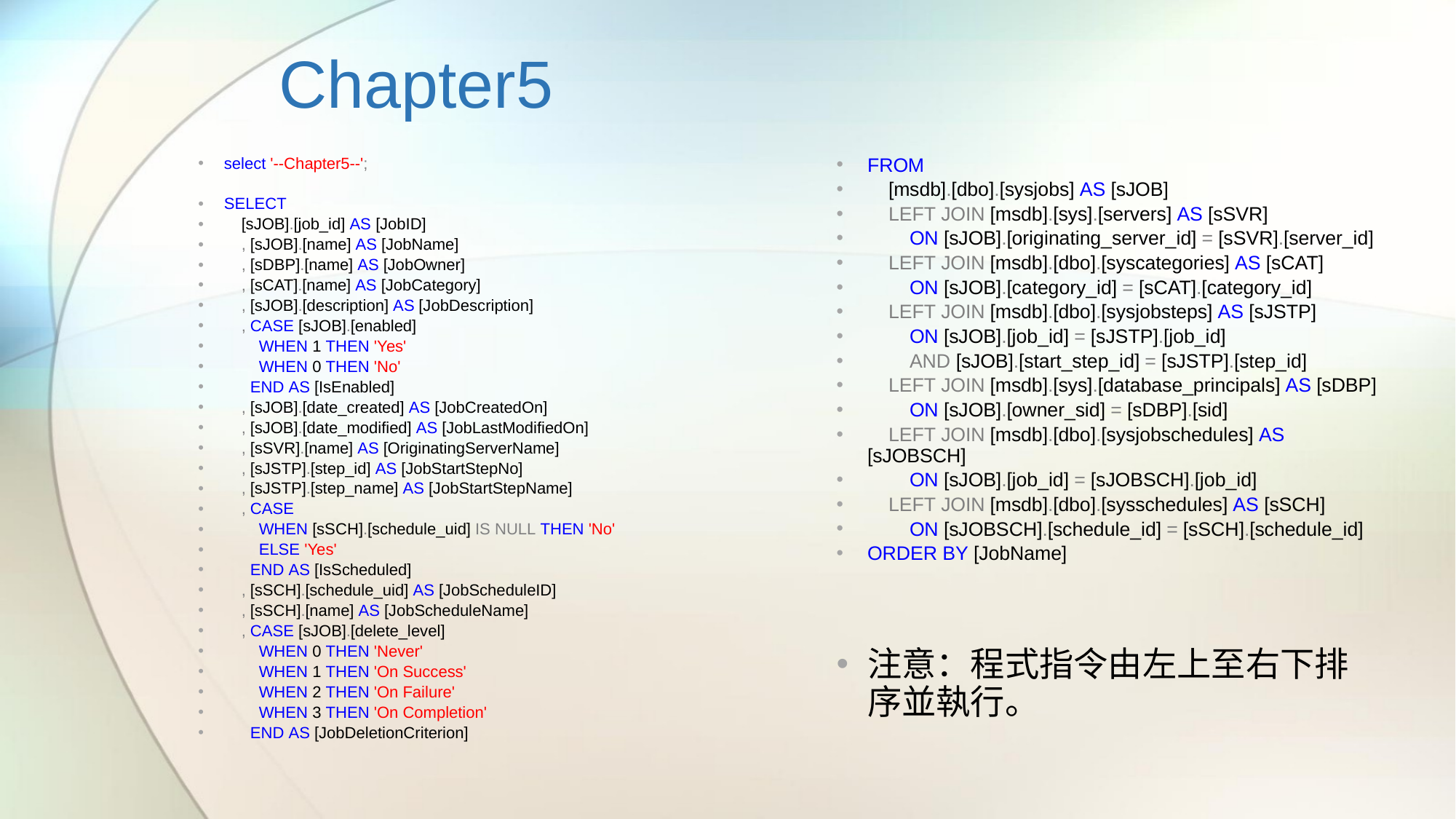

# Chapter5
select '--Chapter5--';

SELECT
    [sJOB].[job_id] AS [JobID]
    , [sJOB].[name] AS [JobName]
    , [sDBP].[name] AS [JobOwner]
    , [sCAT].[name] AS [JobCategory]
    , [sJOB].[description] AS [JobDescription]
    , CASE [sJOB].[enabled]
        WHEN 1 THEN 'Yes'
        WHEN 0 THEN 'No'
      END AS [IsEnabled]
    , [sJOB].[date_created] AS [JobCreatedOn]
    , [sJOB].[date_modified] AS [JobLastModifiedOn]
    , [sSVR].[name] AS [OriginatingServerName]
    , [sJSTP].[step_id] AS [JobStartStepNo]
    , [sJSTP].[step_name] AS [JobStartStepName]
    , CASE
        WHEN [sSCH].[schedule_uid] IS NULL THEN 'No'
        ELSE 'Yes'
      END AS [IsScheduled]
    , [sSCH].[schedule_uid] AS [JobScheduleID]
    , [sSCH].[name] AS [JobScheduleName]
    , CASE [sJOB].[delete_level]
        WHEN 0 THEN 'Never'
        WHEN 1 THEN 'On Success'
        WHEN 2 THEN 'On Failure'
        WHEN 3 THEN 'On Completion'
      END AS [JobDeletionCriterion]
FROM
    [msdb].[dbo].[sysjobs] AS [sJOB]
    LEFT JOIN [msdb].[sys].[servers] AS [sSVR]
        ON [sJOB].[originating_server_id] = [sSVR].[server_id]
    LEFT JOIN [msdb].[dbo].[syscategories] AS [sCAT]
        ON [sJOB].[category_id] = [sCAT].[category_id]
    LEFT JOIN [msdb].[dbo].[sysjobsteps] AS [sJSTP]
        ON [sJOB].[job_id] = [sJSTP].[job_id]
        AND [sJOB].[start_step_id] = [sJSTP].[step_id]
    LEFT JOIN [msdb].[sys].[database_principals] AS [sDBP]
        ON [sJOB].[owner_sid] = [sDBP].[sid]
    LEFT JOIN [msdb].[dbo].[sysjobschedules] AS [sJOBSCH]
        ON [sJOB].[job_id] = [sJOBSCH].[job_id]
    LEFT JOIN [msdb].[dbo].[sysschedules] AS [sSCH]
        ON [sJOBSCH].[schedule_id] = [sSCH].[schedule_id]
ORDER BY [JobName]

注意：程式指令由左上至右下排序並執行。